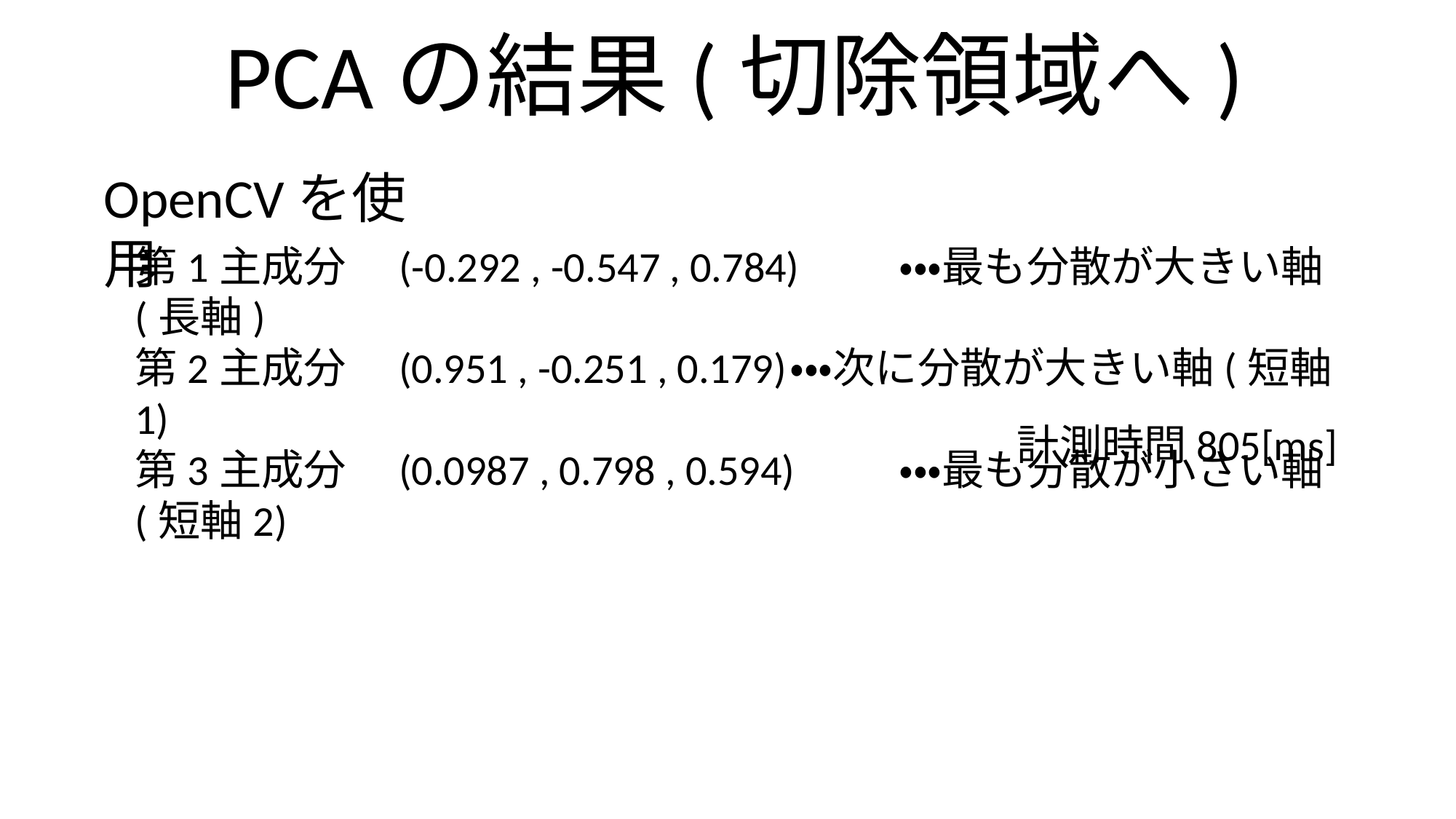

# PCAの結果(切除領域へ)
OpenCVを使用
第1主成分　(-0.292 , -0.547 , 0.784)	・・・最も分散が大きい軸(長軸)
第2主成分　(0.951 , -0.251 , 0.179)	・・・次に分散が大きい軸(短軸1)
第3主成分　(0.0987 , 0.798 , 0.594)	・・・最も分散が小さい軸(短軸2)
計測時間805[ms]